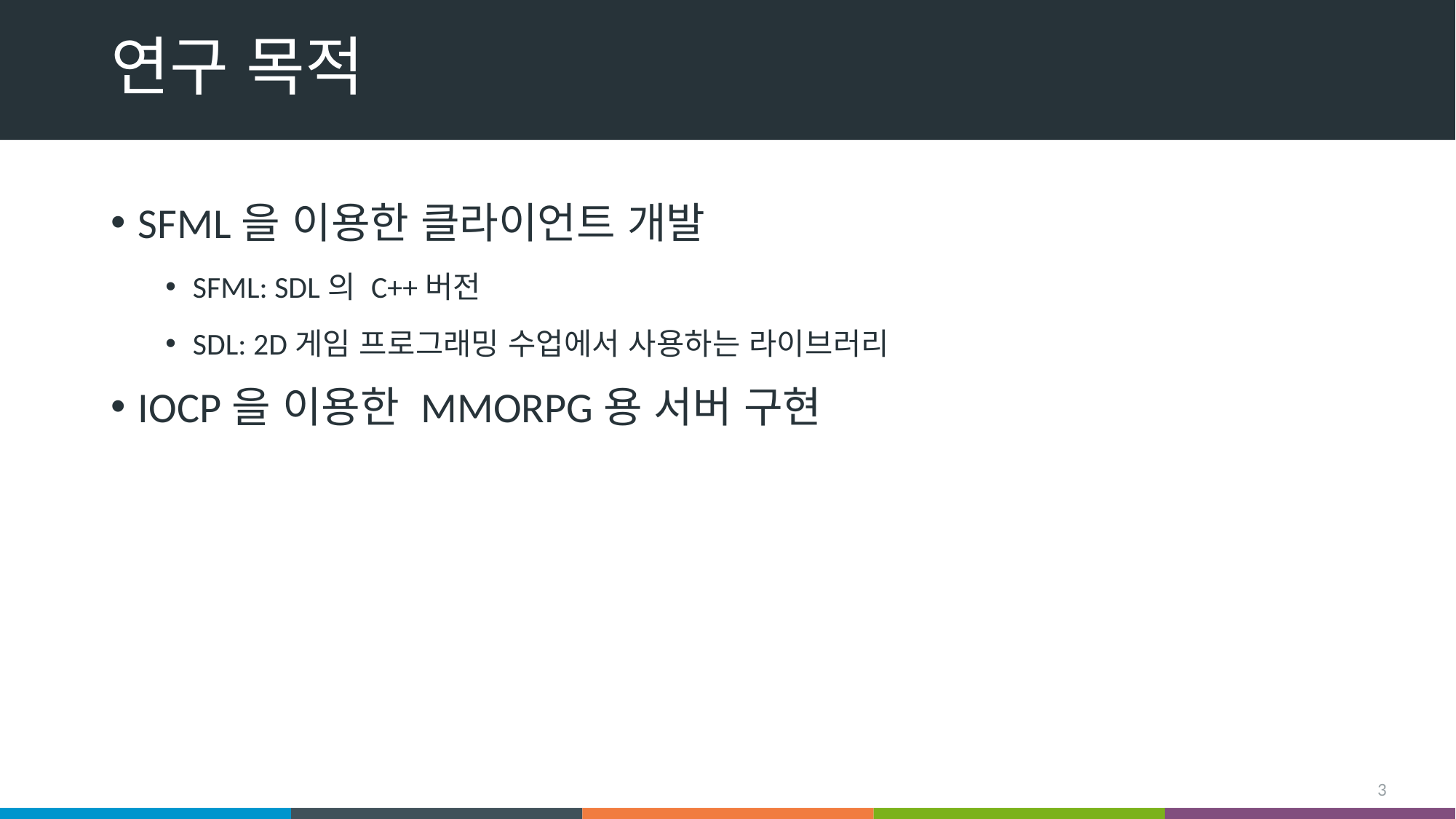

# 연구 목적
SFML을 이용한 클라이언트 개발
SFML: SDL의 C++버전
SDL: 2D게임 프로그래밍 수업에서 사용하는 라이브러리
IOCP을 이용한 MMORPG용 서버 구현
3